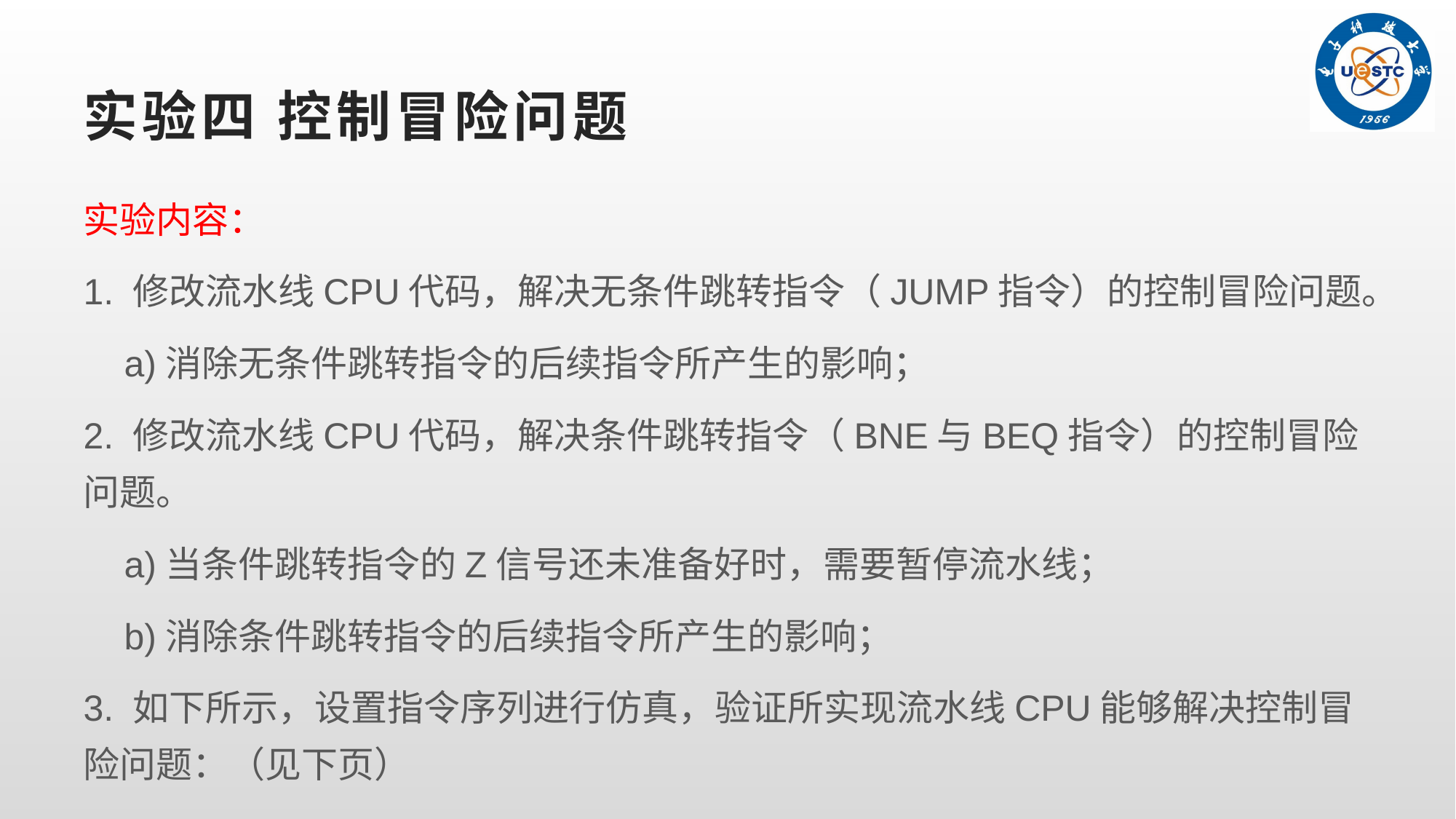

# 实验四 控制冒险问题
实验内容：
1. 修改流水线CPU代码，解决无条件跳转指令（JUMP指令）的控制冒险问题。
    a)消除无条件跳转指令的后续指令所产生的影响；
2. 修改流水线CPU代码，解决条件跳转指令（BNE与BEQ指令）的控制冒险问题。
    a)当条件跳转指令的Z信号还未准备好时，需要暂停流水线；
    b)消除条件跳转指令的后续指令所产生的影响；
3. 如下所示，设置指令序列进行仿真，验证所实现流水线CPU能够解决控制冒险问题：（见下页）